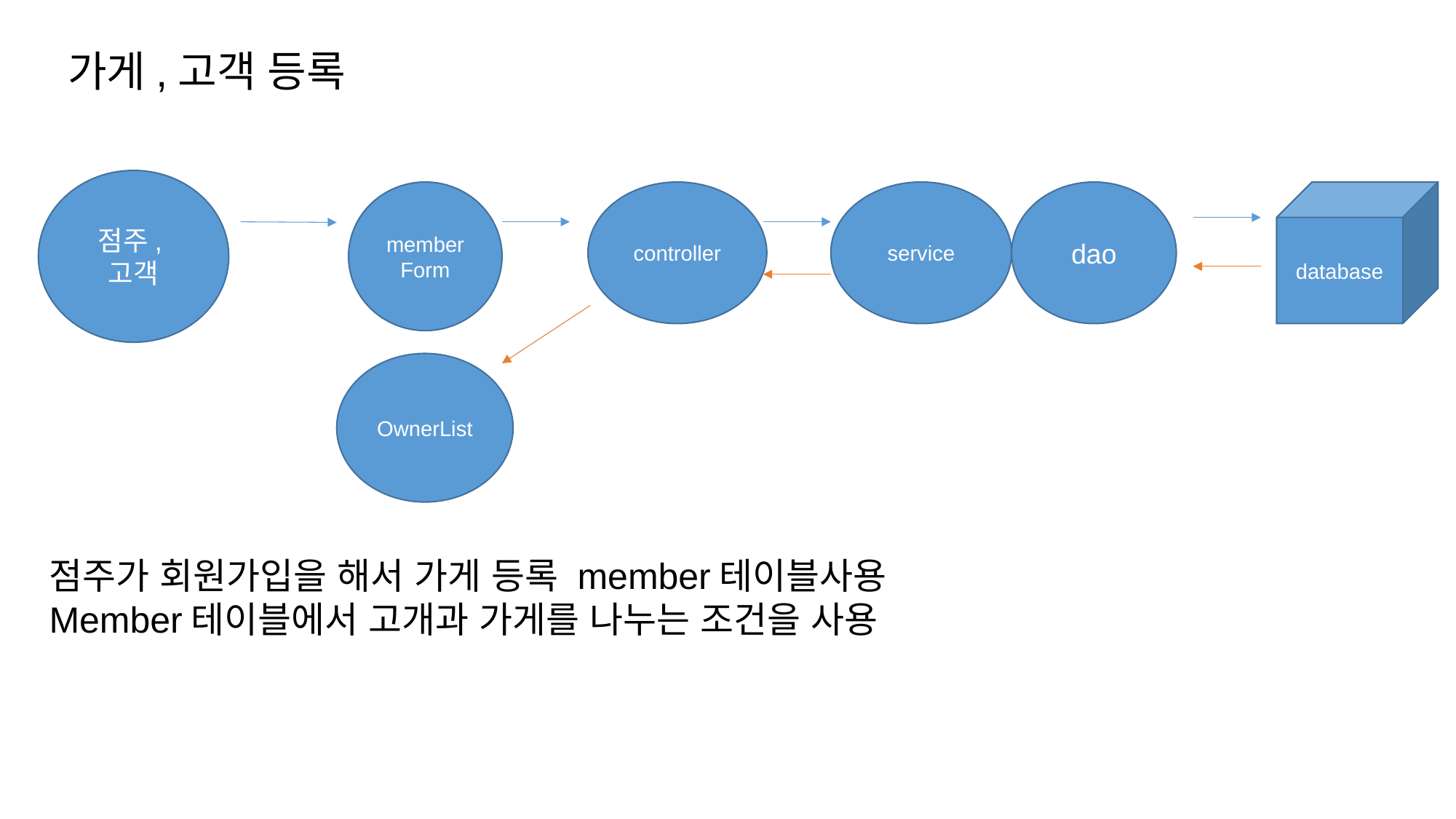

가게,고객 등록
점주,고객
memberForm
controller
dao
service
database
OwnerList
점주가 회원가입을 해서 가게 등록 member테이블사용
Member테이블에서 고개과 가게를 나누는 조건을 사용